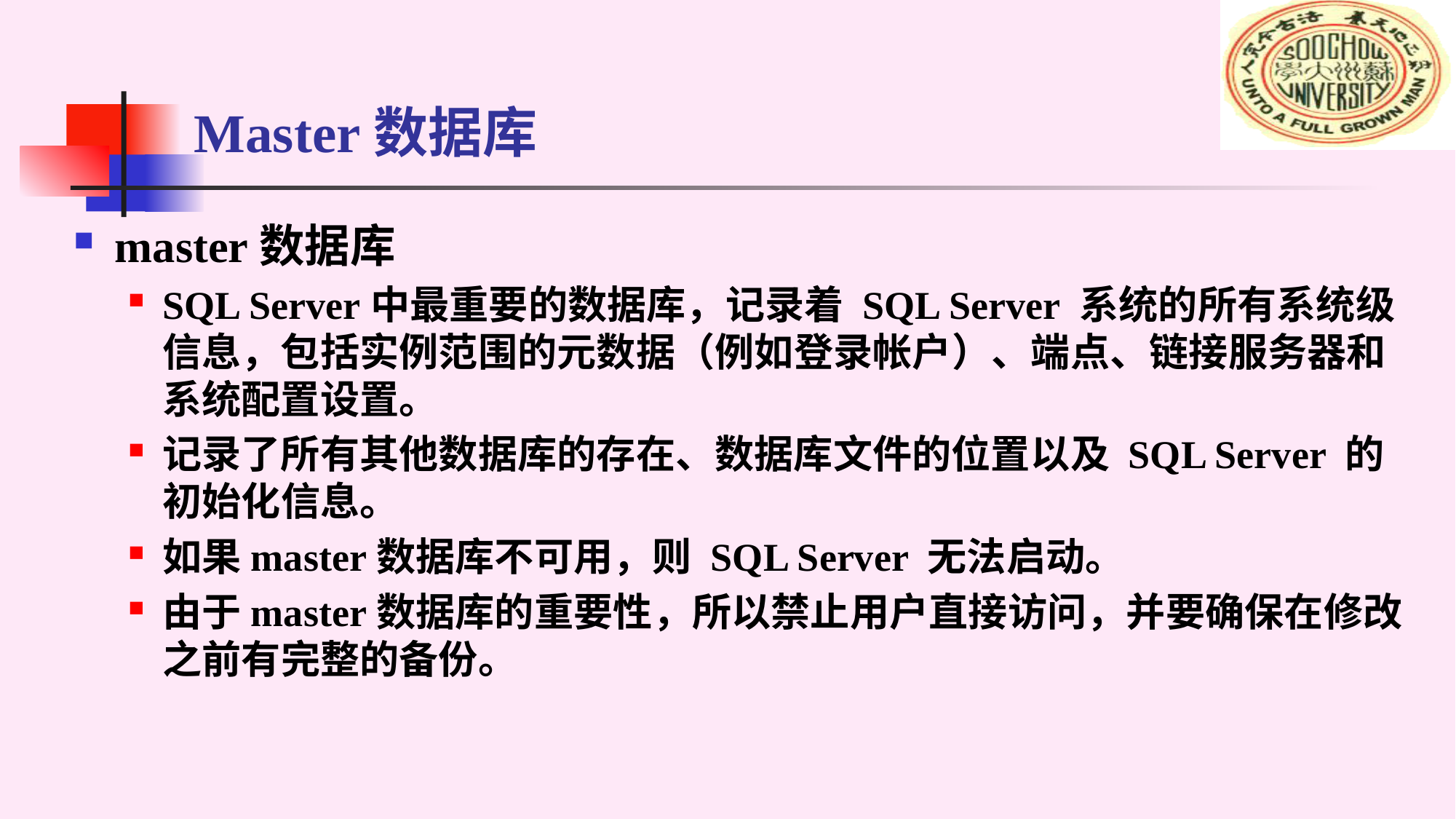

# Master数据库
master数据库
SQL Server中最重要的数据库，记录着 SQL Server 系统的所有系统级信息，包括实例范围的元数据（例如登录帐户）、端点、链接服务器和系统配置设置。
记录了所有其他数据库的存在、数据库文件的位置以及 SQL Server 的初始化信息。
如果master数据库不可用，则 SQL Server 无法启动。
由于master数据库的重要性，所以禁止用户直接访问，并要确保在修改之前有完整的备份。